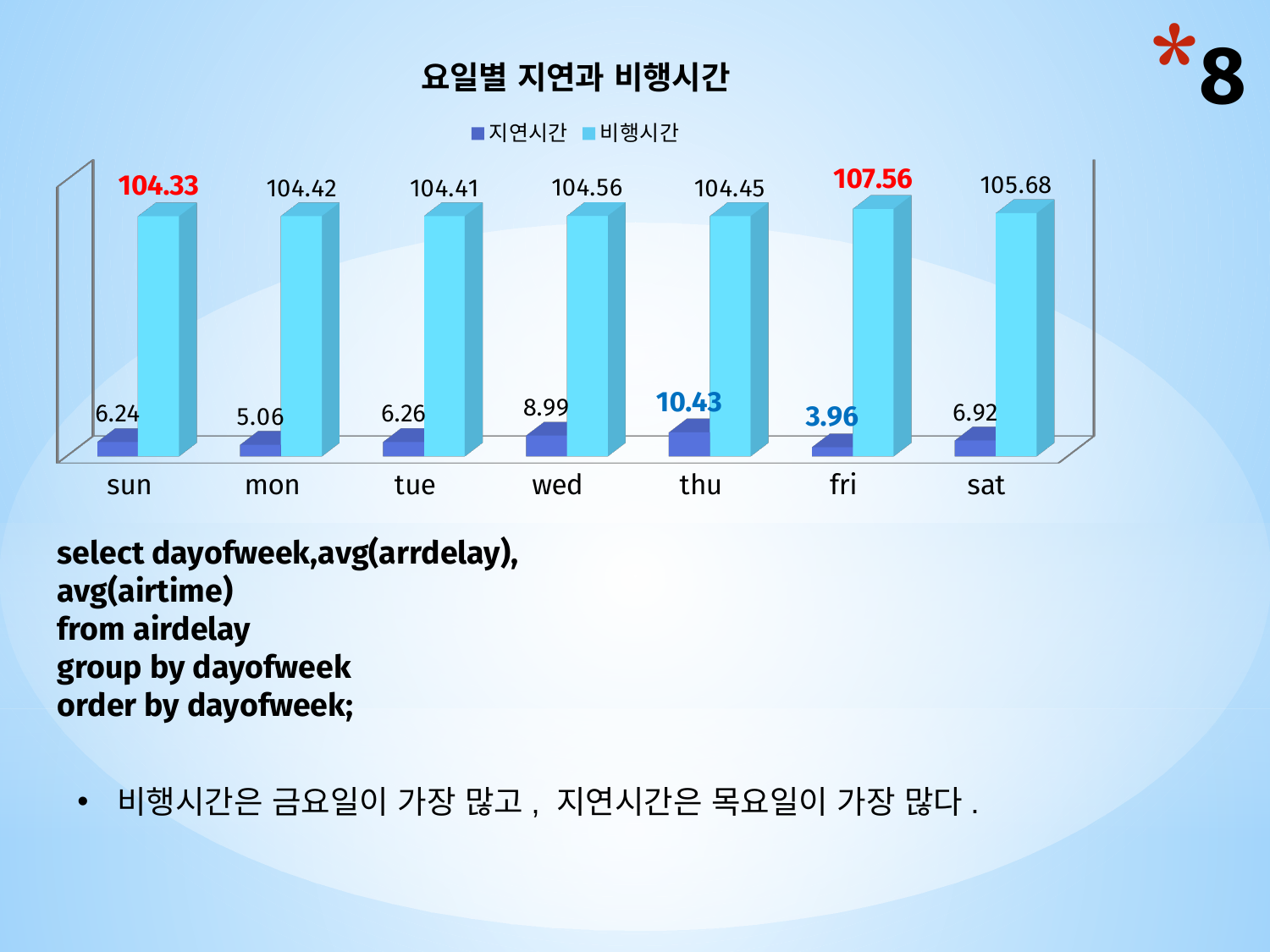

# 8

[unsupported chart]

select dayofweek,avg(arrdelay), avg(airtime)
from airdelay
group by dayofweek
order by dayofweek;
비행시간은 금요일이 가장 많고, 지연시간은 목요일이 가장 많다.